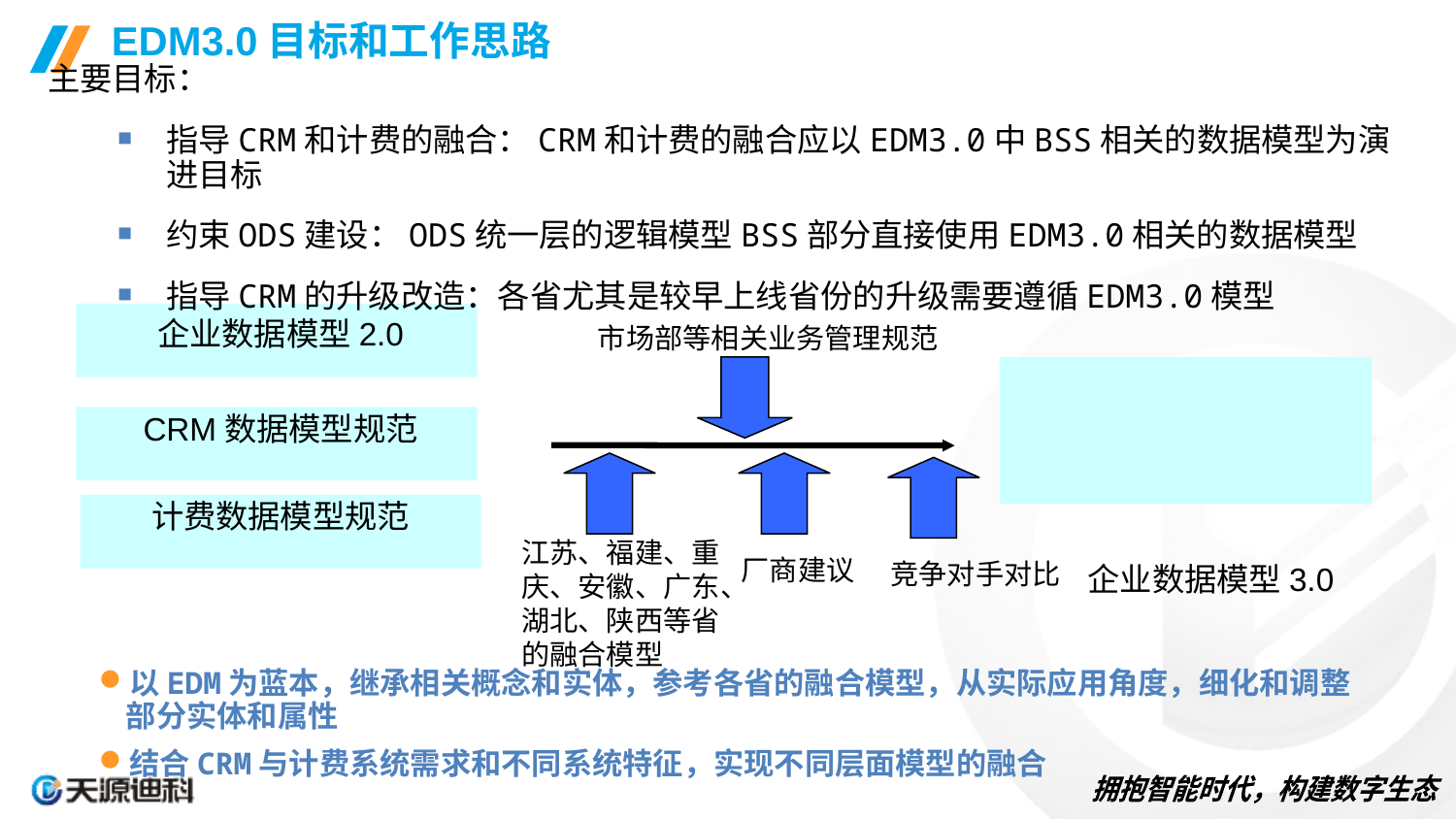

# EDM3.0目标和工作思路
主要目标：
指导CRM和计费的融合：CRM和计费的融合应以EDM3.0中BSS相关的数据模型为演进目标
约束ODS建设：ODS统一层的逻辑模型BSS部分直接使用EDM3.0相关的数据模型
指导CRM的升级改造：各省尤其是较早上线省份的升级需要遵循EDM3.0模型

企业数据模型2.0
市场部等相关业务管理规范

CRM数据模型规范

计费数据模型规范

企业数据模型3.0
江苏、福建、重庆、安徽、广东、湖北、陕西等省的融合模型
厂商建议
竞争对手对比
以EDM为蓝本，继承相关概念和实体，参考各省的融合模型，从实际应用角度，细化和调整部分实体和属性
结合CRM与计费系统需求和不同系统特征，实现不同层面模型的融合
27
27
27